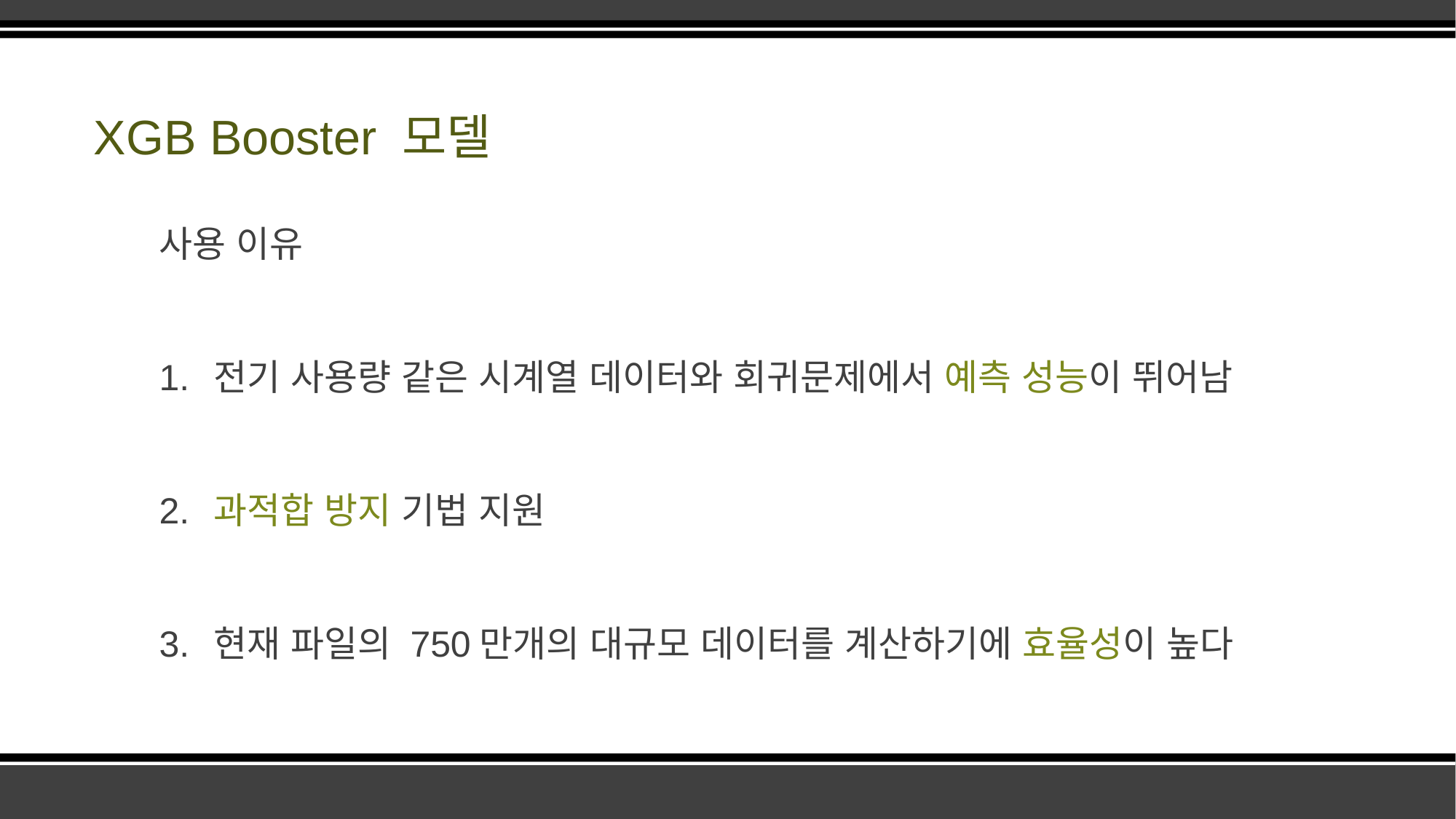

# XGB Booster 모델
사용 이유

전기 사용량 같은 시계열 데이터와 회귀문제에서 예측 성능이 뛰어남

과적합 방지 기법 지원

현재 파일의 750만개의 대규모 데이터를 계산하기에 효율성이 높다